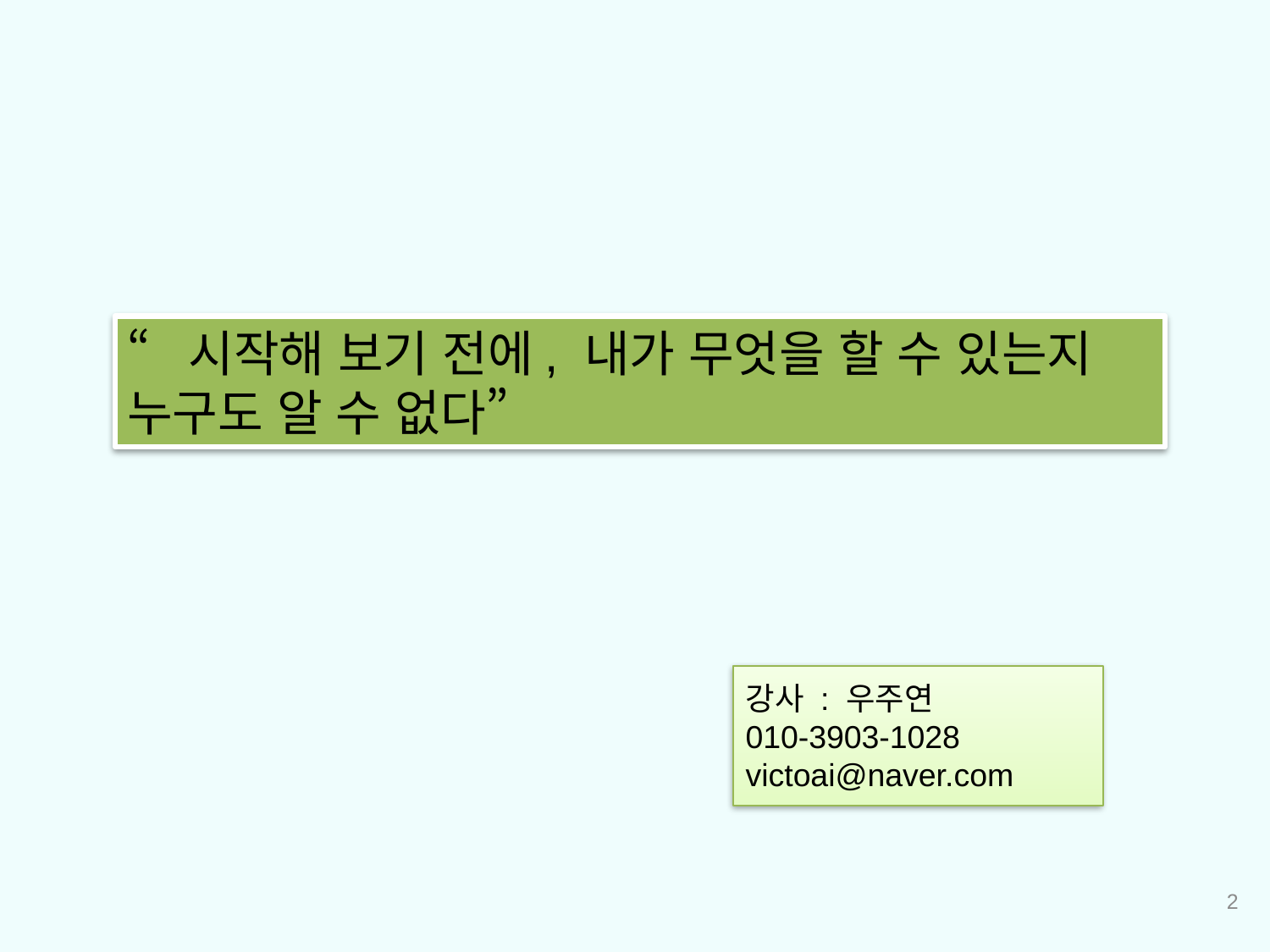

“시작해 보기 전에, 내가 무엇을 할 수 있는지 누구도 알 수 없다”
강사 : 우주연
010-3903-1028
victoai@naver.com
2